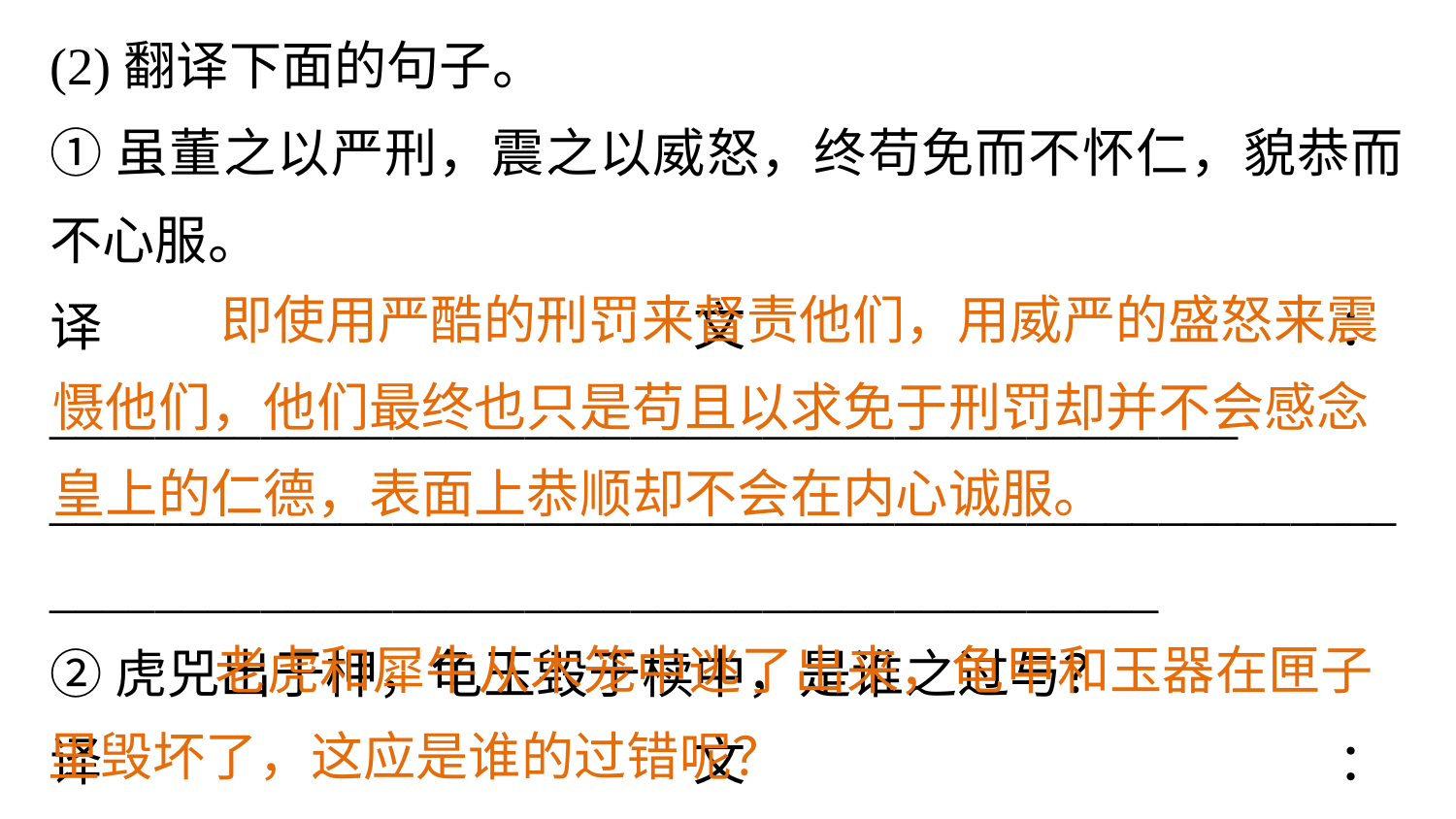

(2)翻译下面的句子。
①虽董之以严刑，震之以威怒，终苟免而不怀仁，貌恭而不心服。
译文：_____________________________________________
___________________________________________________
__________________________________________
②虎兕出于柙，龟玉毁于椟中，是谁之过与？
译文：_____________________________________________
____________________________
             即使用严酷的刑罚来督责他们，用威严的盛怒来震慑他们，他们最终也只是苟且以求免于刑罚却并不会感念皇上的仁德，表面上恭顺却不会在内心诚服。
             老虎和犀牛从木笼中逃了出来，龟甲和玉器在匣子里毁坏了，这应是谁的过错呢？